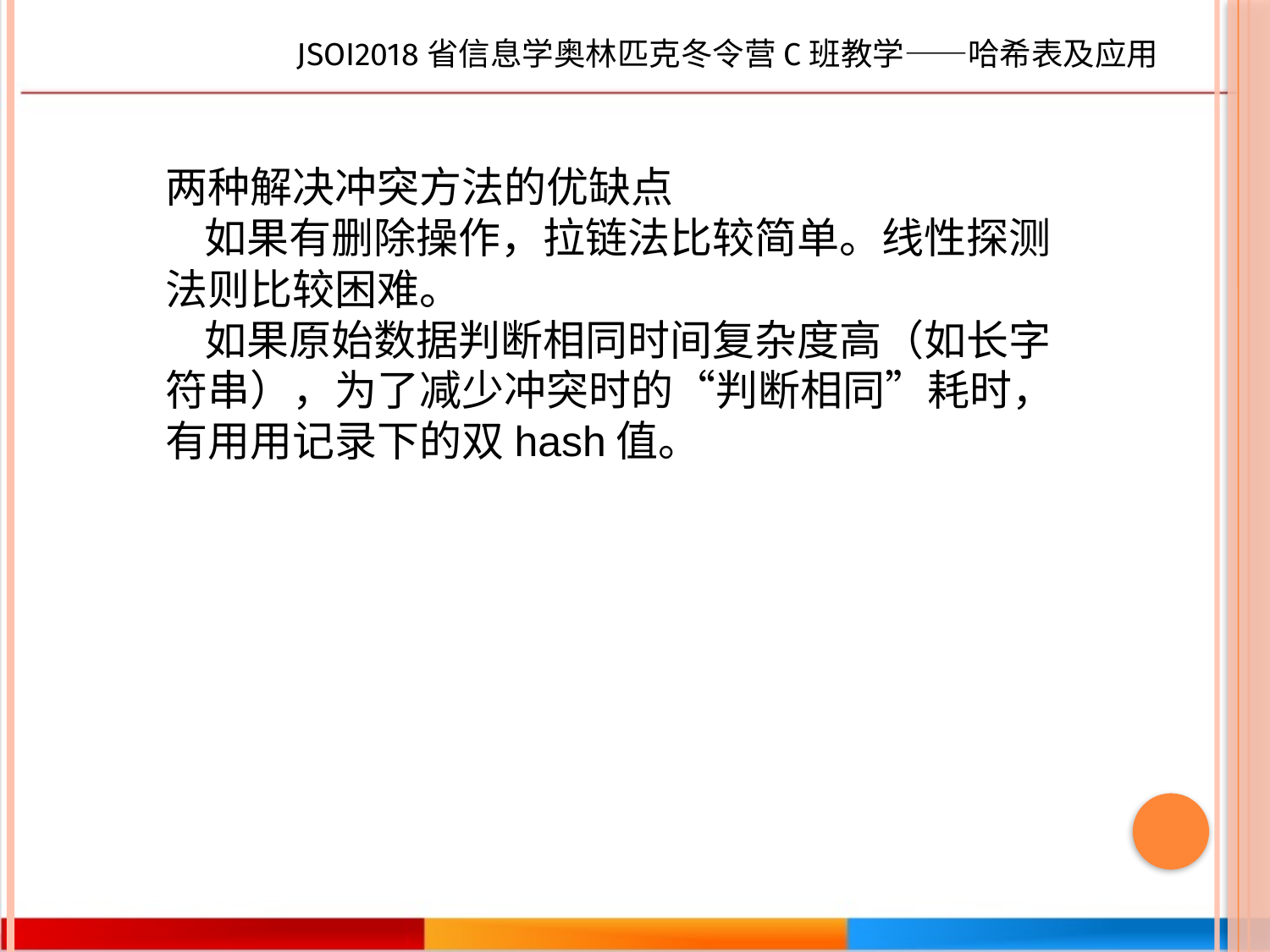

JSOI2018省信息学奥林匹克冬令营C班教学——哈希表及应用
两种解决冲突方法的优缺点
   如果有删除操作，拉链法比较简单。线性探测法则比较困难。
   如果原始数据判断相同时间复杂度高（如长字符串），为了减少冲突时的“判断相同”耗时，有用用记录下的双hash值。